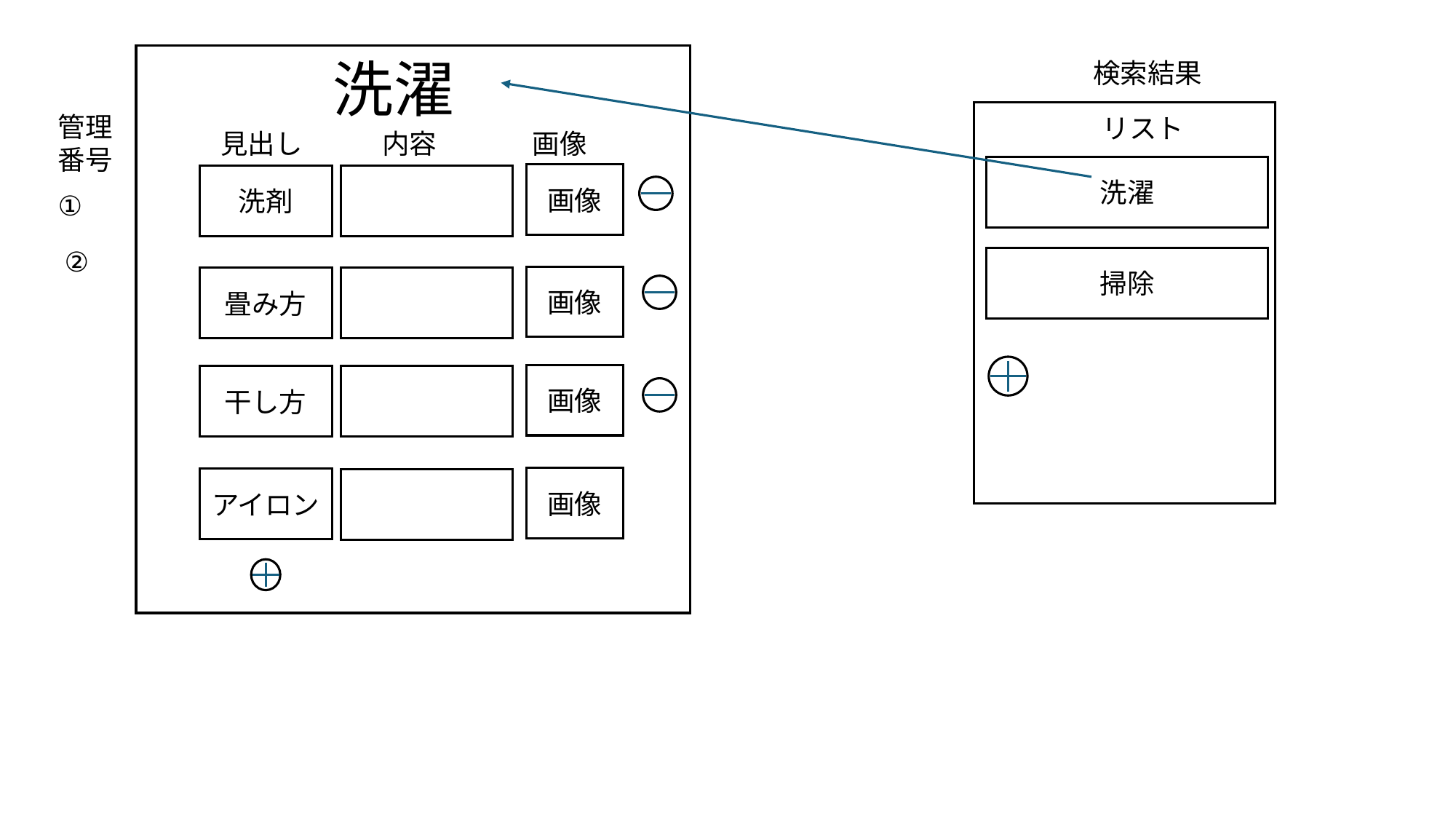

洗濯
検索結果

管理番号
リスト
見出し
内容
画像
洗濯
画像

洗剤

①
②
掃除
画像

畳み方
洗濯機
の操作

画像

干し方

画像
アイロン